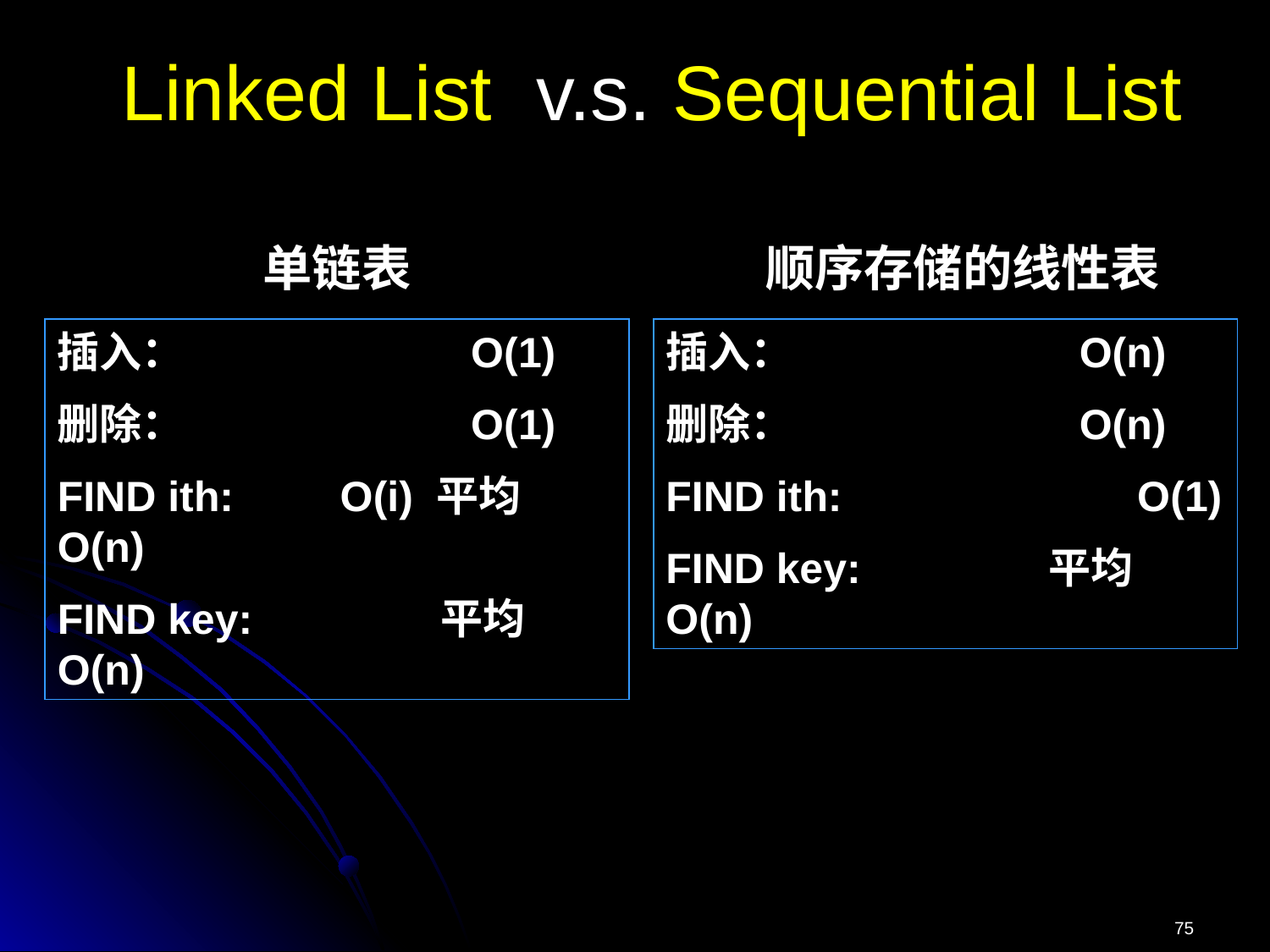

# Linked List  v.s. Sequential List
单链表
顺序存储的线性表
插入：                             O(1)
删除：                             O(1)
FIND ith:         O(i) 平均 O(n)
FIND key:               平均 O(n)
插入：                             O(n)
删除：                             O(n)
FIND ith:                         O(1)
FIND key:               平均 O(n)

75